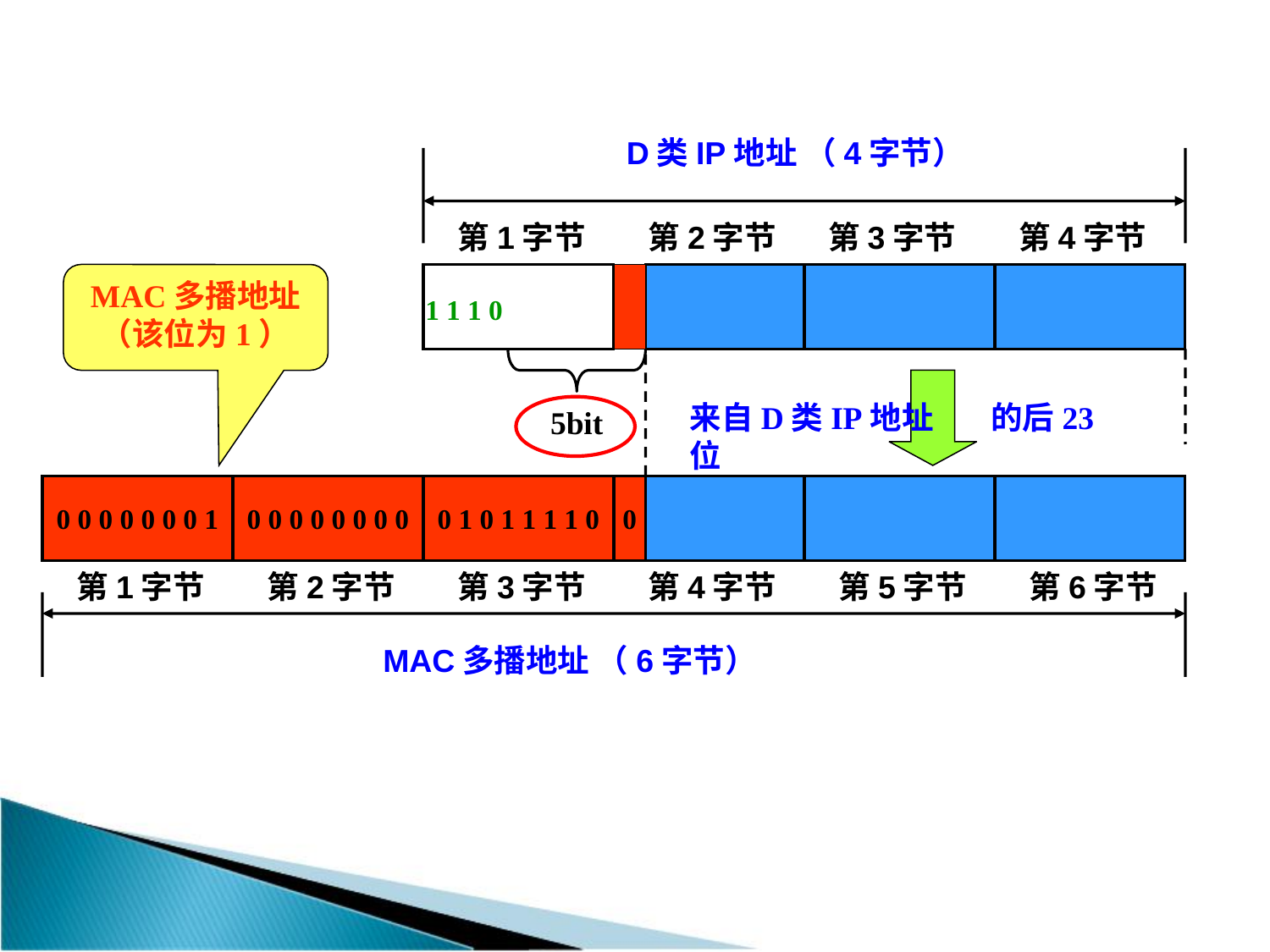

D类IP地址 （4字节）

  第1字节
  第2字节
  第3字节
  第4字节
MAC多播地址
（该位为1）

1 1 1 0

来自D类IP地址        的后23位

 5bit
0 0 0 0 0 0 0 1
0 0 0 0 0 0 0 0
0 1 0 1 1 1 1 0
0

  第1字节
  第2字节
  第3字节
  第4字节
  第5字节
  第6字节

MAC多播地址 （6字节）